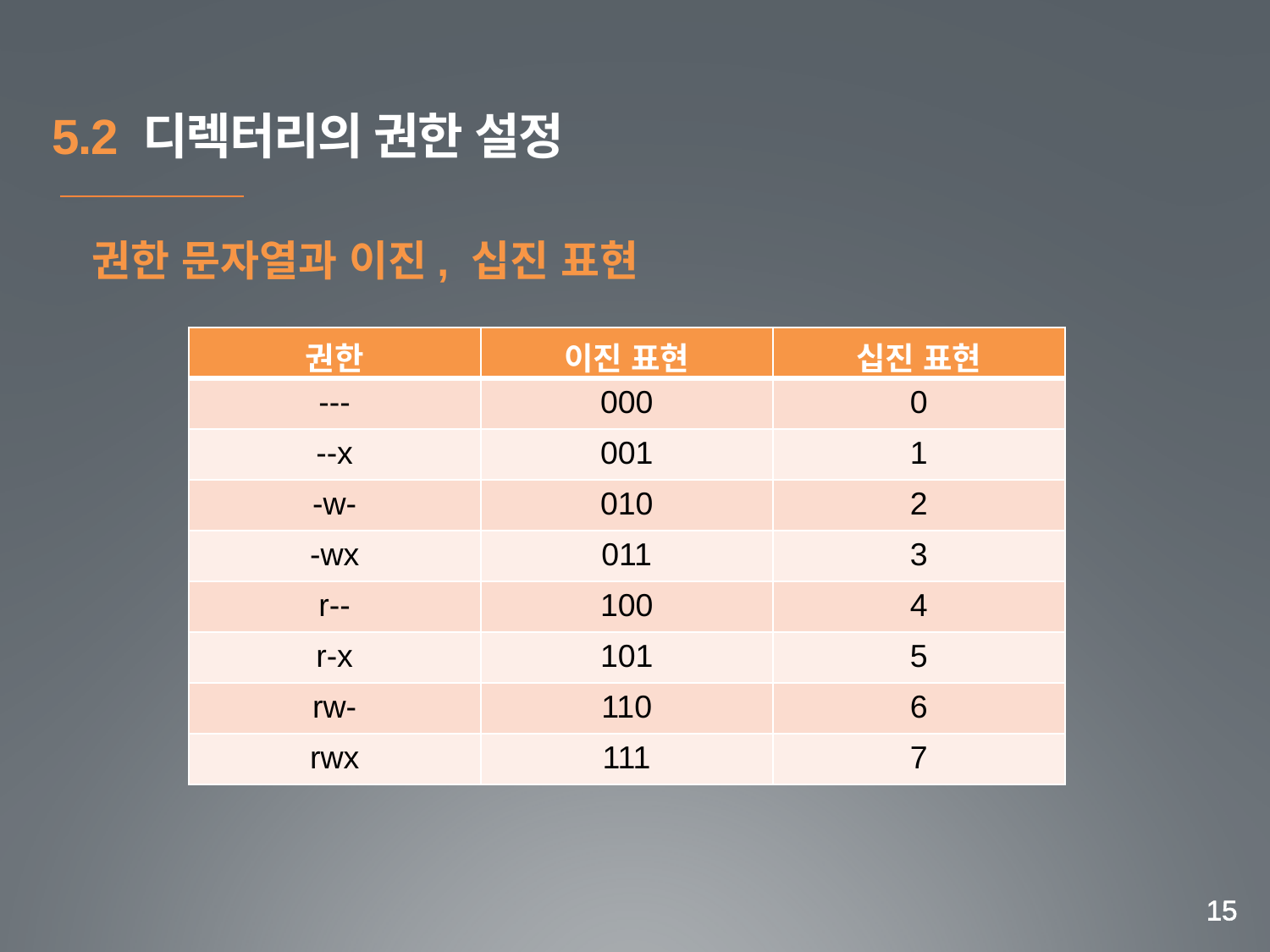

5.2 디렉터리의 권한 설정
권한 문자열과 이진, 십진 표현
| 권한 | 이진 표현 | 십진 표현 |
| --- | --- | --- |
| --- | 000 | 0 |
| --x | 001 | 1 |
| -w- | 010 | 2 |
| -wx | 011 | 3 |
| r-- | 100 | 4 |
| r-x | 101 | 5 |
| rw- | 110 | 6 |
| rwx | 111 | 7 |
15